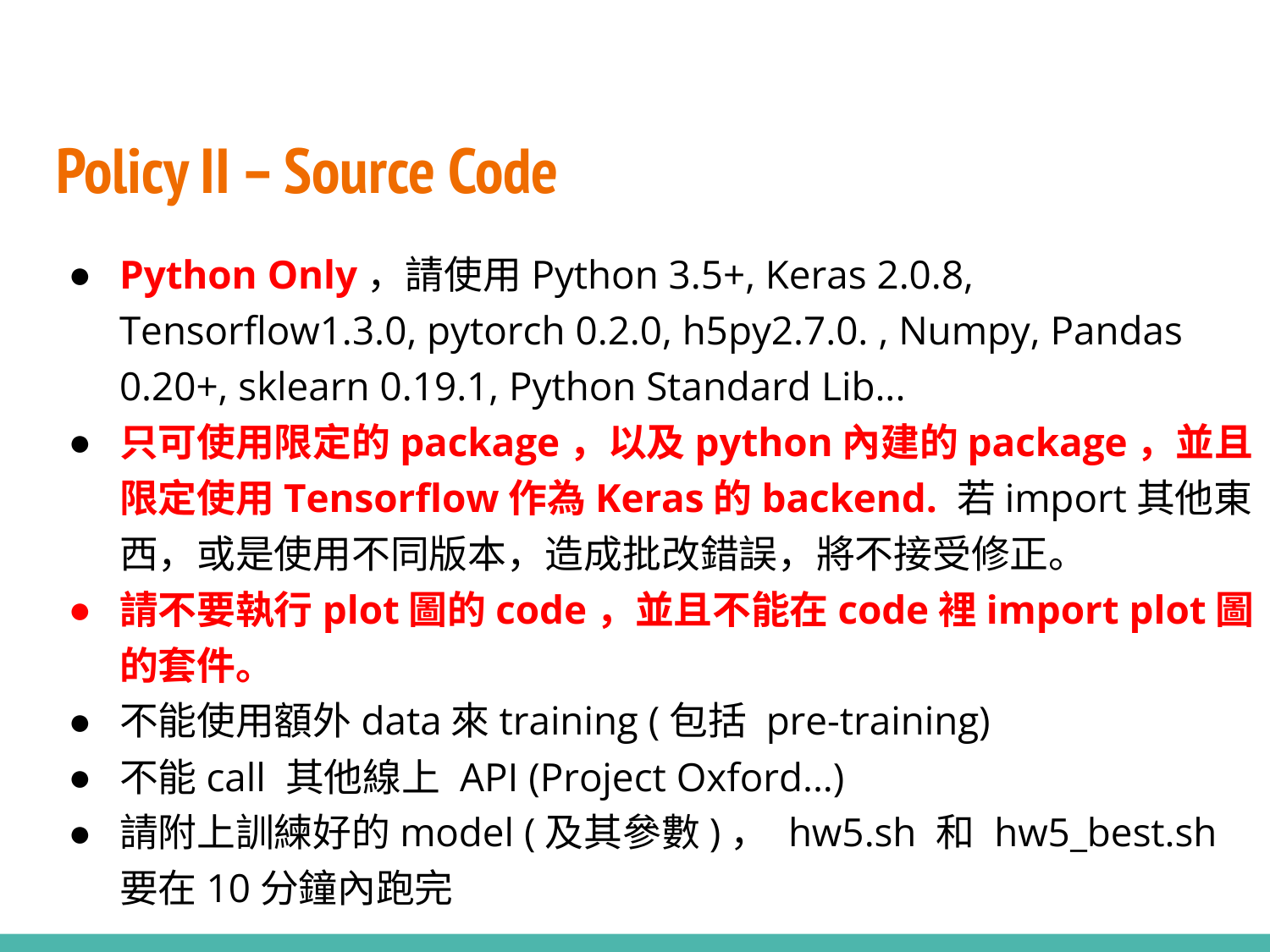

# Policy II – Source Code
Python Only，請使用Python 3.5+, Keras 2.0.8, Tensorflow1.3.0, pytorch 0.2.0, h5py2.7.0. , Numpy, Pandas 0.20+, sklearn 0.19.1, Python Standard Lib...
只可使用限定的package，以及python內建的package，並且限定使用Tensorflow作為Keras的backend. 若import其他東西，或是使用不同版本，造成批改錯誤，將不接受修正。
請不要執行plot圖的code，並且不能在code裡import plot圖的套件。
不能使用額外data來training (包括 pre-training)
不能call 其他線上 API (Project Oxford...)
請附上訓練好的model (及其參數)， hw5.sh 和 hw5_best.sh要在10分鐘內跑完